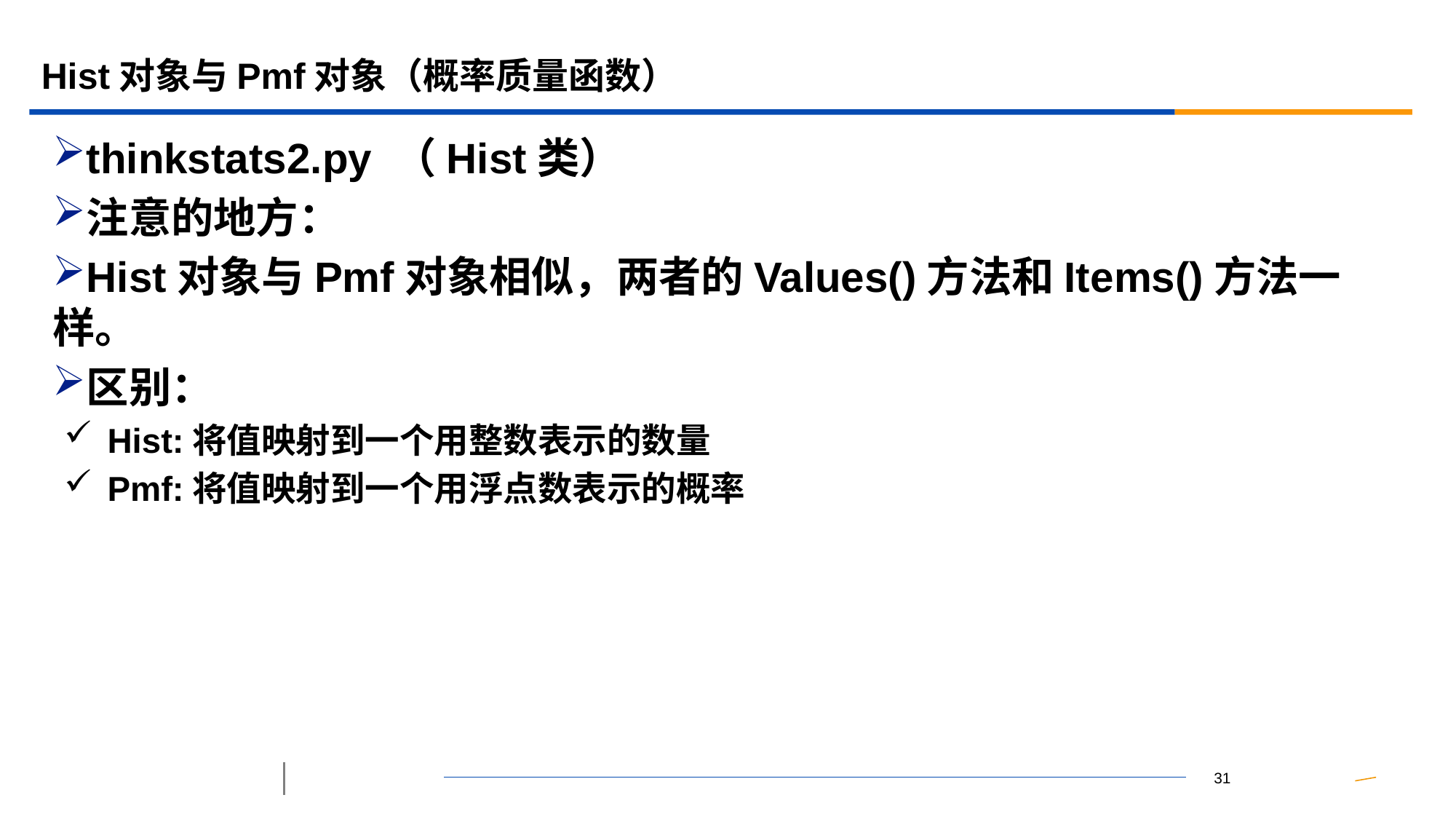

# Hist对象与Pmf对象（概率质量函数）
thinkstats2.py （Hist类）
注意的地方：
Hist对象与Pmf对象相似，两者的Values()方法和Items()方法一样。
区别：
Hist:将值映射到一个用整数表示的数量
Pmf:将值映射到一个用浮点数表示的概率